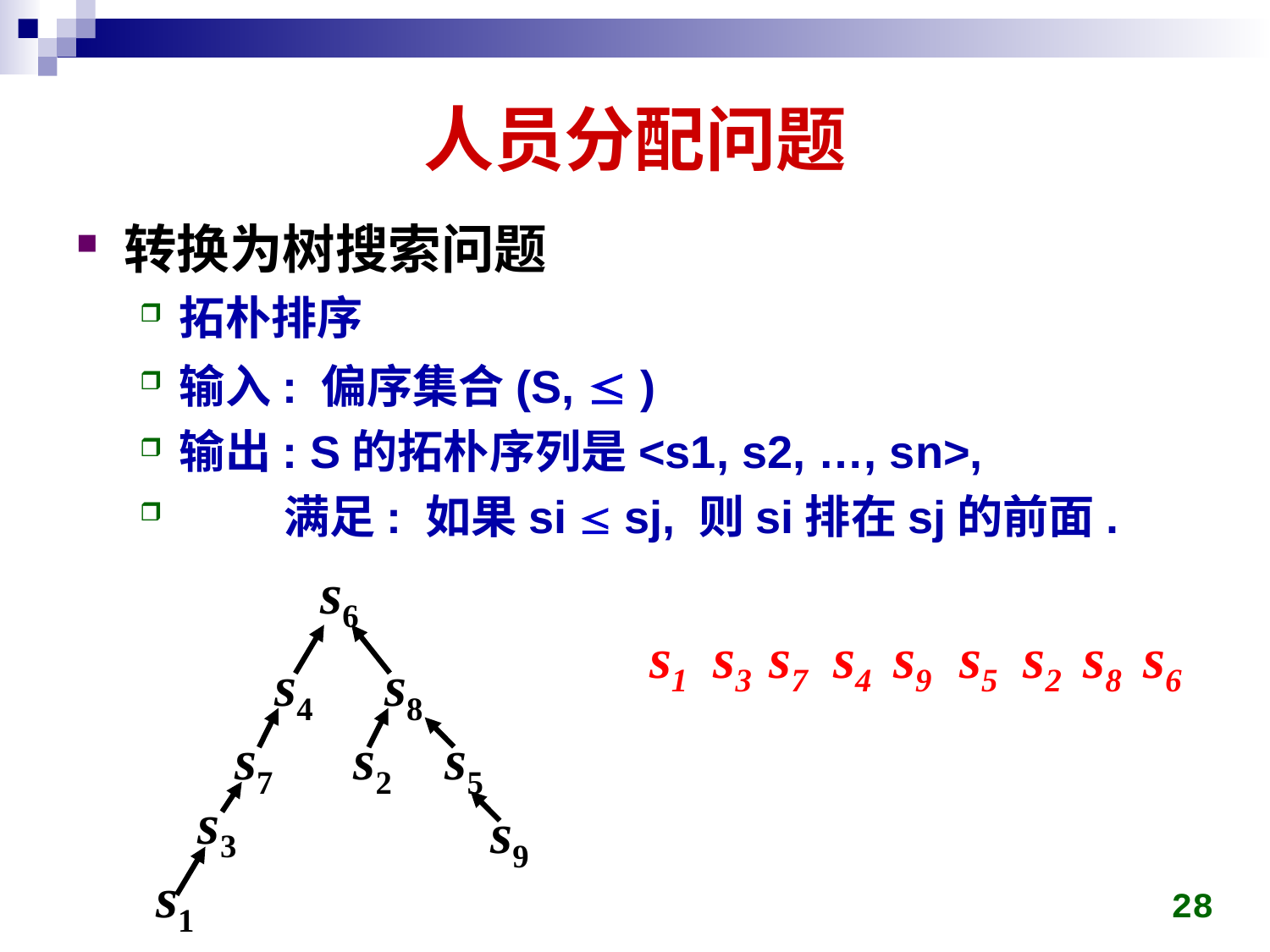

# 人员分配问题
转换为树搜索问题
拓朴排序
输入: 偏序集合(S, ≤ )
输出: S的拓朴序列是<s1, s2, …, sn>,
         满足: 如果si ≤ sj, 则si排在sj的前面.

s6

s4
s8

s7
s2
s5

s3

s9

s1
s1
s3
s7
s4
s9
s5
s2
s8
s6
28